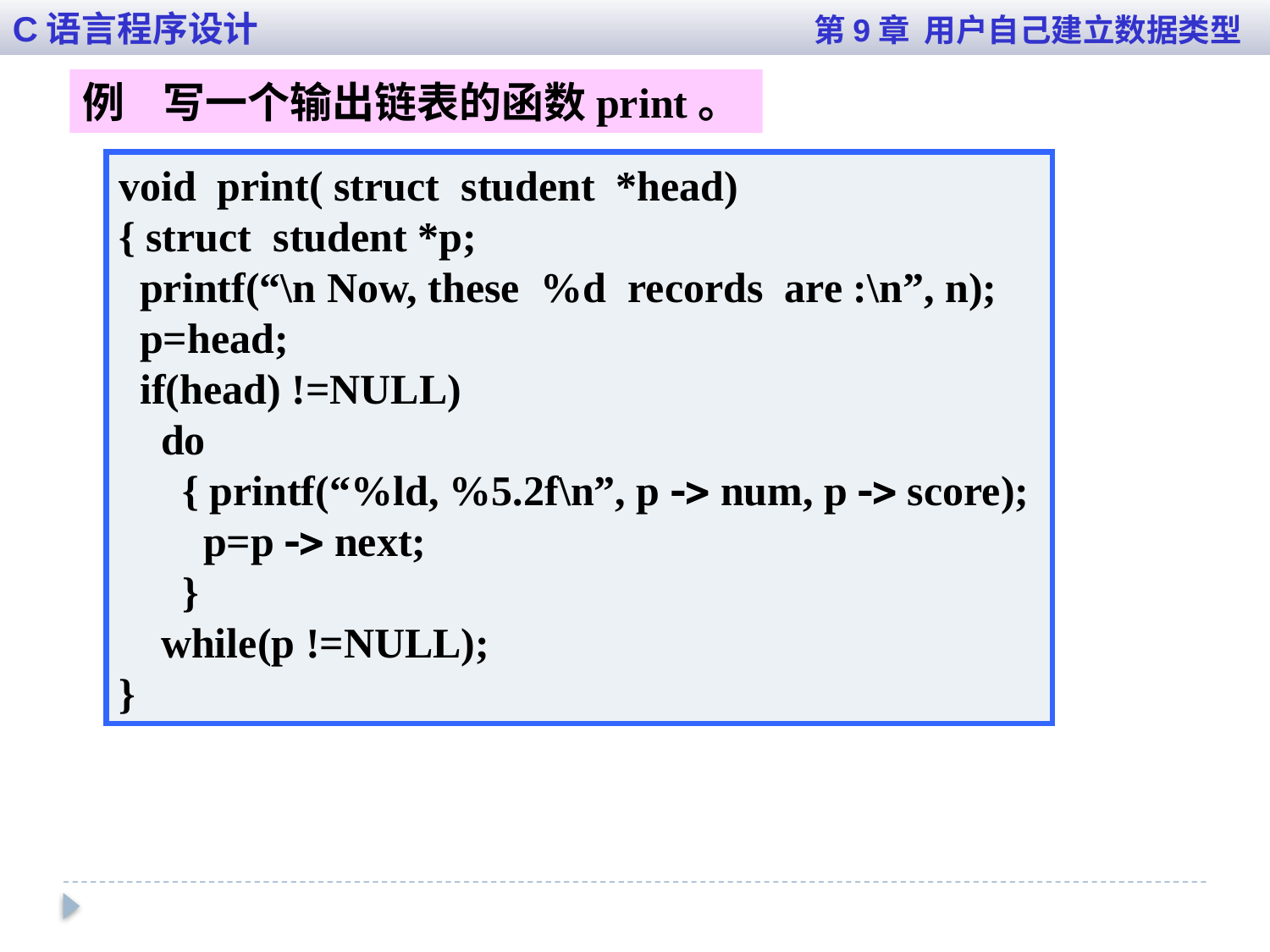

C语言程序设计                                                                     第9章  用户自己建立数据类型
例    写一个输出链表的函数print。
void  print( struct  student  *head)
{ struct  student *p;
  printf(“\n Now, these  %d  records  are :\n”, n);
  p=head;
  if(head) !=NULL)
    do
      { printf(“%ld, %5.2f\n”, p −> num, p −> score);
        p=p −> next;
      }
    while(p !=NULL);
}